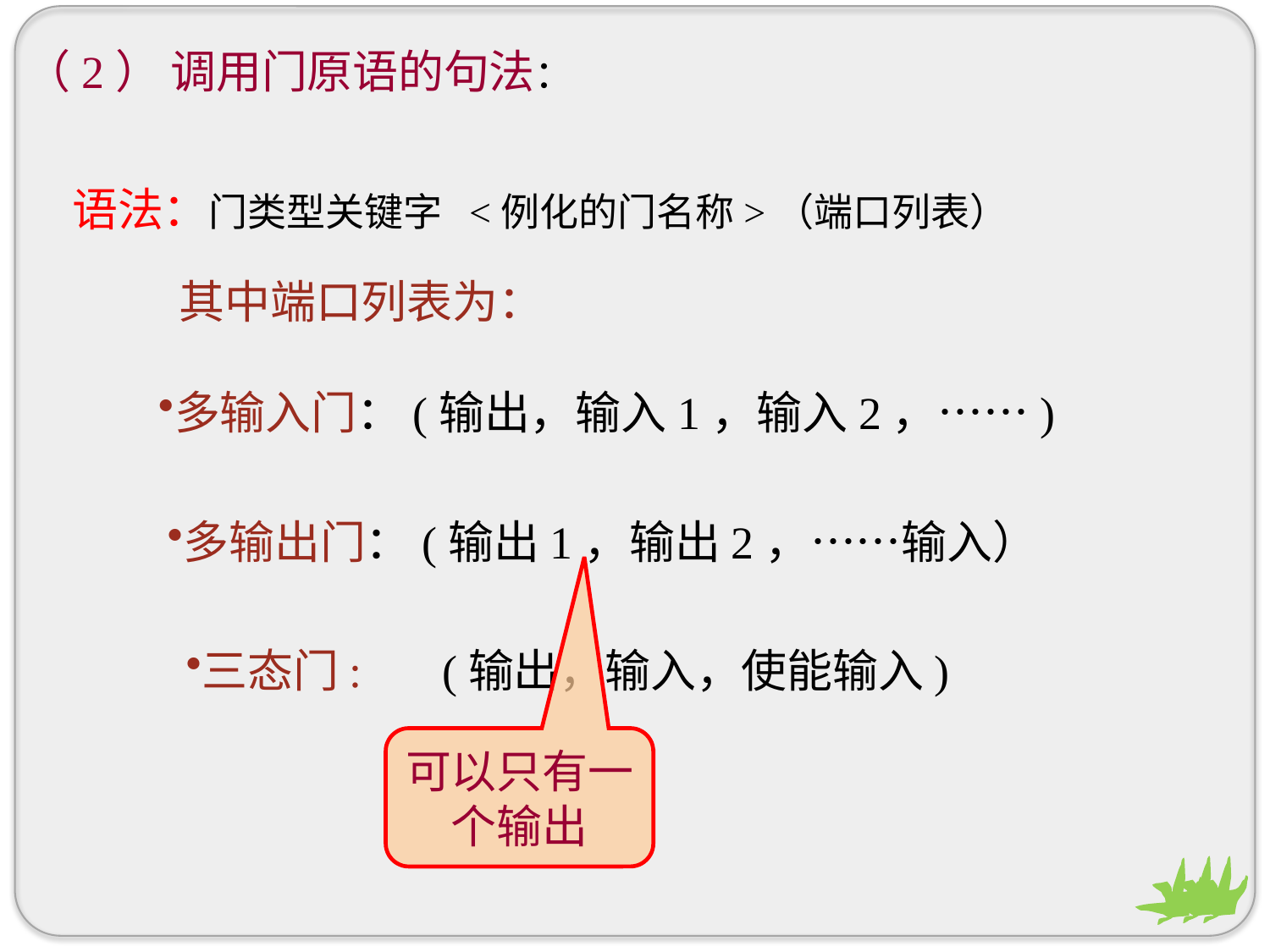

（2） 调用门原语的句法：
语法：门类型关键字  <例化的门名称>（端口列表）
其中端口列表为：
多输入门：(输出，输入1，输入2，……)
多输出门：(输出1，输出2，……输入）
三态门:       (输出，输入，使能输入)
可以只有一个输出
15